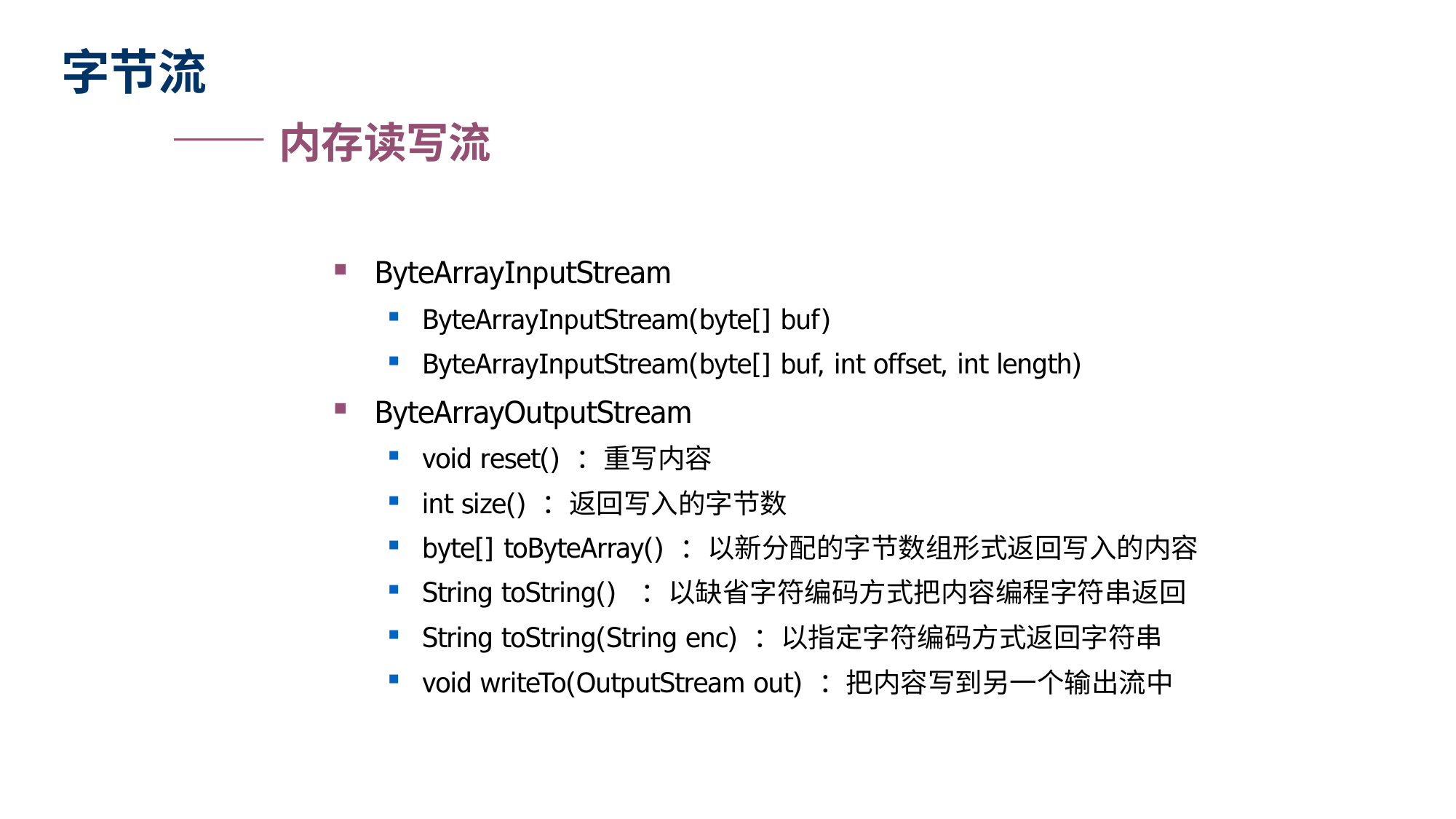

字节流
	——内存读写流
ByteArrayInputStream
ByteArrayInputStream(byte[] buf)
ByteArrayInputStream(byte[] buf, int offset, int length)
ByteArrayOutputStream
void reset() ：重写内容
int size() ：返回写入的字节数
byte[] toByteArray() ：以新分配的字节数组形式返回写入的内容
String toString()  ：以缺省字符编码方式把内容编程字符串返回
String toString(String enc) ：以指定字符编码方式返回字符串
void writeTo(OutputStream out) ：把内容写到另一个输出流中